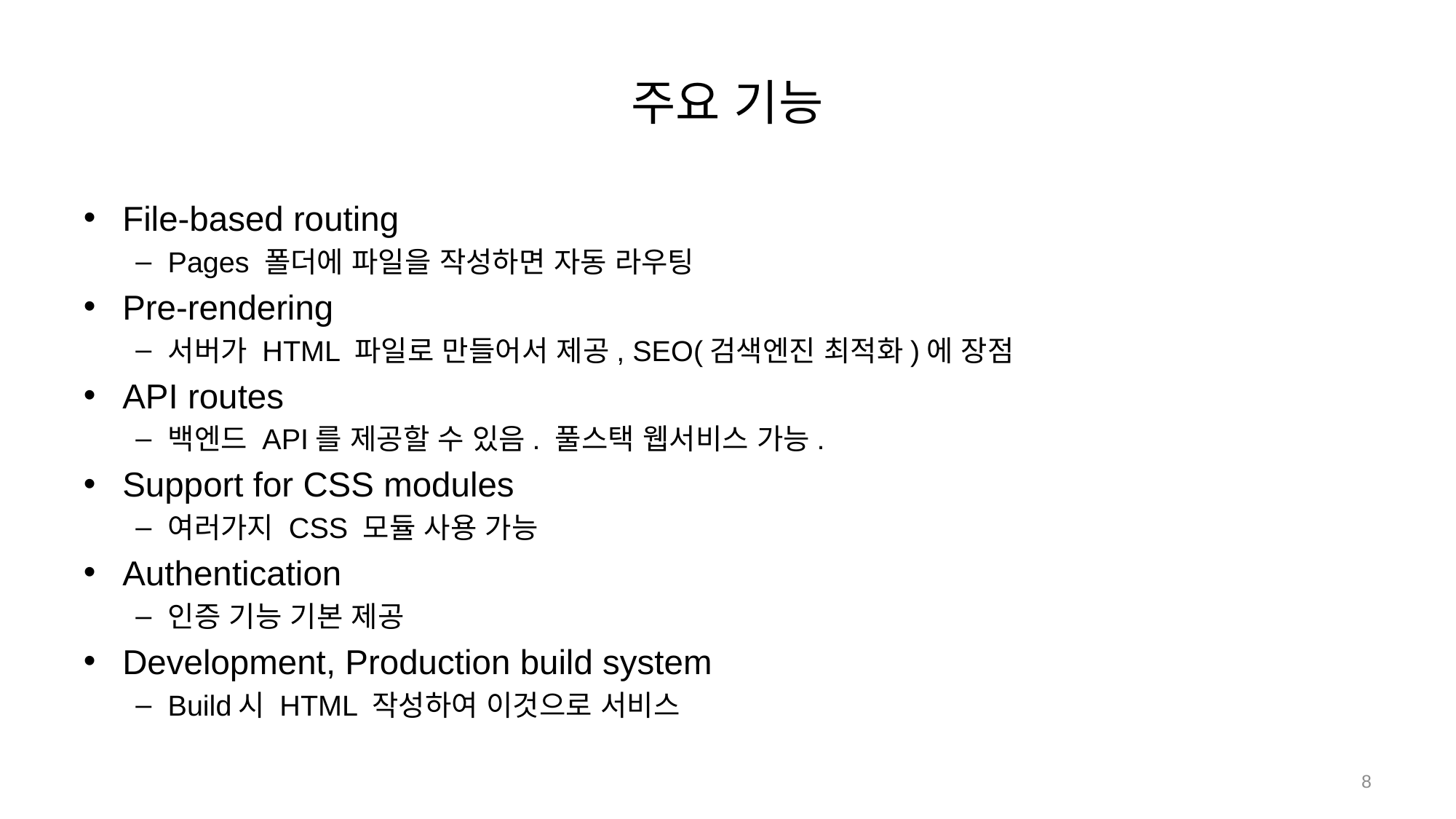

# 주요 기능
File-based routing
Pages 폴더에 파일을 작성하면 자동 라우팅
Pre-rendering
서버가 HTML 파일로 만들어서 제공, SEO(검색엔진 최적화)에 장점
API routes
백엔드 API를 제공할 수 있음. 풀스택 웹서비스 가능.
Support for CSS modules
여러가지 CSS 모듈 사용 가능
Authentication
인증 기능 기본 제공
Development, Production build system
Build시 HTML 작성하여 이것으로 서비스

8